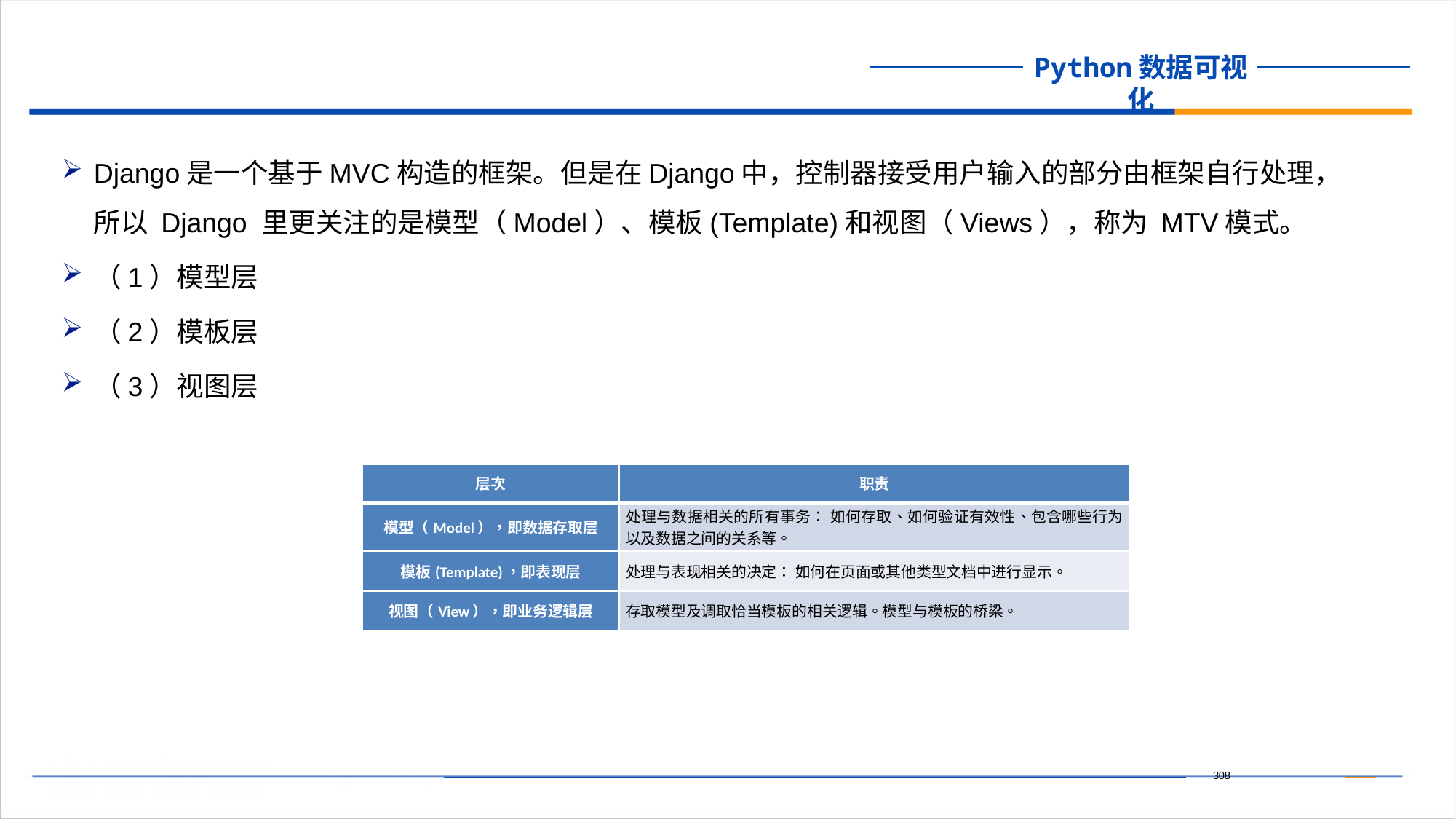

Django是一个基于MVC构造的框架。但是在Django中，控制器接受用户输入的部分由框架自行处理，所以 Django 里更关注的是模型（Model）、模板(Template)和视图（Views），称为 MTV模式。
（1）模型层
（2）模板层
（3）视图层

| 层次 | 职责 |
| --- | --- |
| 模型（Model），即数据存取层 | 处理与数据相关的所有事务： 如何存取、如何验证有效性、包含哪些行为以及数据之间的关系等。 |
| 模板(Template)，即表现层 | 处理与表现相关的决定： 如何在页面或其他类型文档中进行显示。 |
| 视图（View），即业务逻辑层 | 存取模型及调取恰当模板的相关逻辑。模型与模板的桥梁。 |